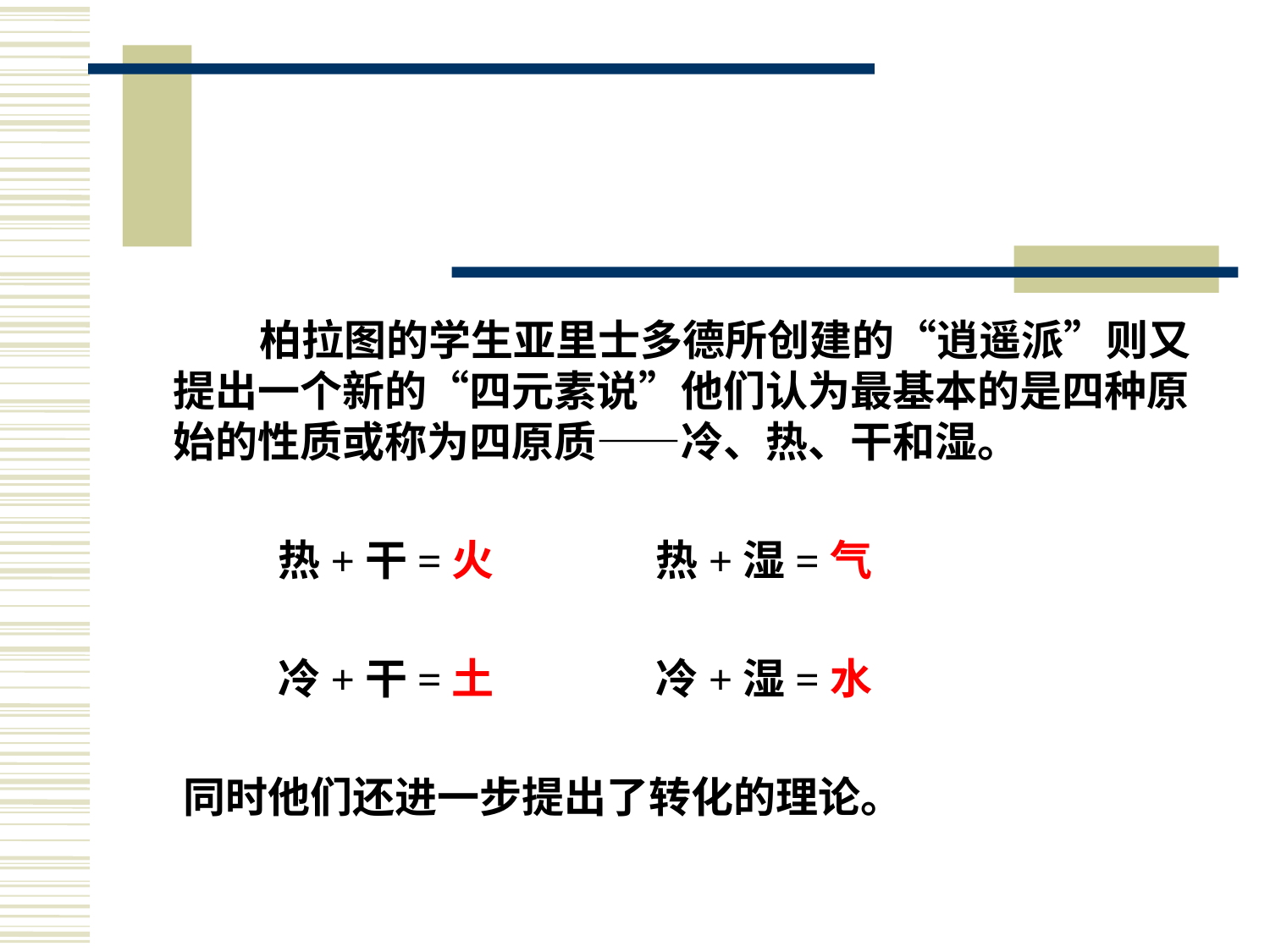

#
             柏拉图的学生亚里士多德所创建的“逍遥派”则又提出一个新的“四元素说”他们认为最基本的是四种原始的性质或称为四原质——冷、热、干和湿。

               热+干=火                 热+湿=气

               冷+干=土                 冷+湿=水

     同时他们还进一步提出了转化的理论。